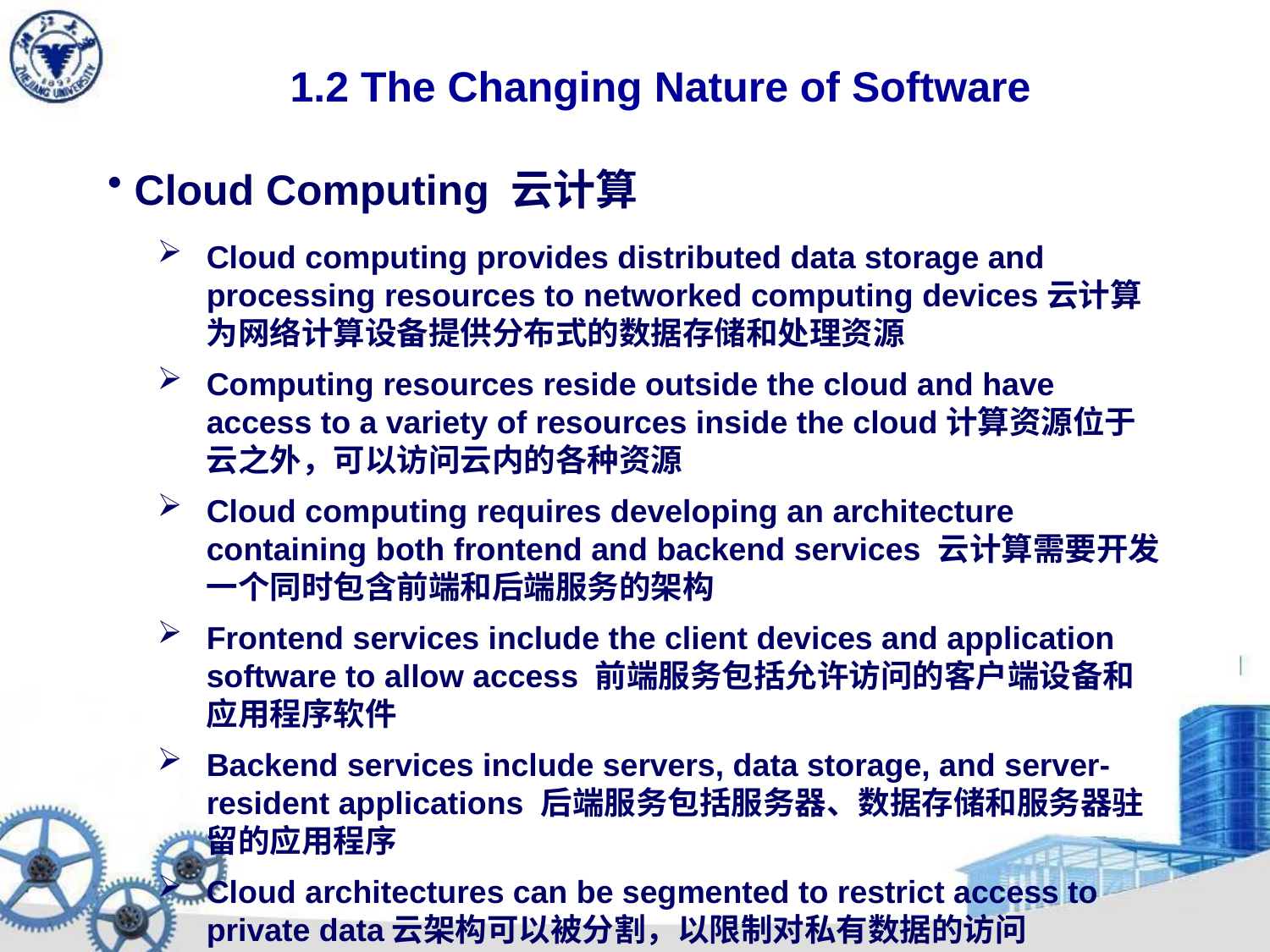

# 1.2 The Changing Nature of Software
 Cloud Computing 云计算
Cloud computing provides distributed data storage and processing resources to networked computing devices云计算为网络计算设备提供分布式的数据存储和处理资源
Computing resources reside outside the cloud and have access to a variety of resources inside the cloud计算资源位于云之外，可以访问云内的各种资源
Cloud computing requires developing an architecture containing both frontend and backend services 云计算需要开发一个同时包含前端和后端服务的架构
Frontend services include the client devices and application software to allow access 前端服务包括允许访问的客户端设备和应用程序软件
Backend services include servers, data storage, and server-resident applications 后端服务包括服务器、数据存储和服务器驻留的应用程序
Cloud architectures can be segmented to restrict access to private data云架构可以被分割，以限制对私有数据的访问